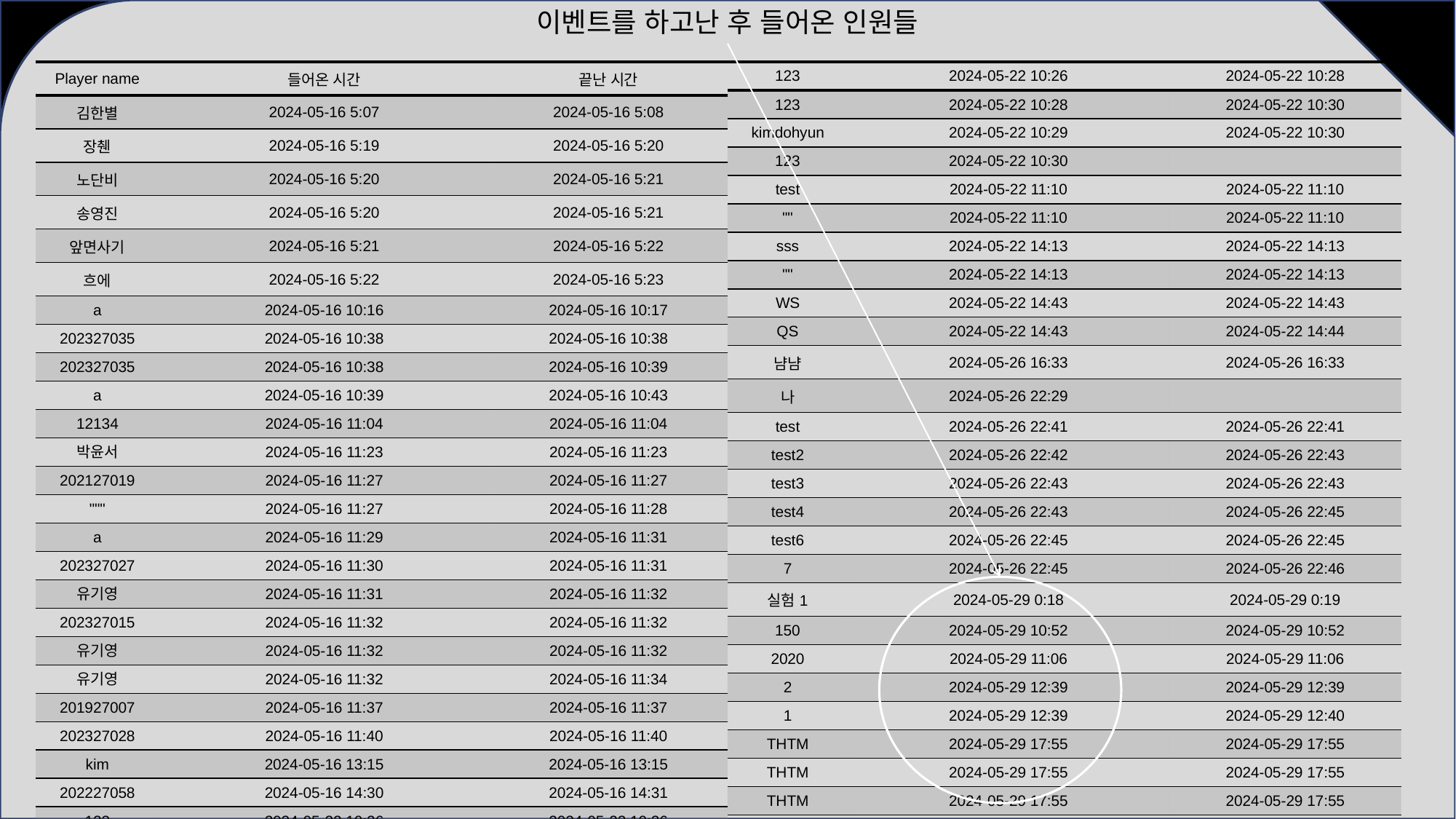

이벤트를 하고난 후 들어온 인원들
| Player name | 들어온 시간 | 끝난 시간 |
| --- | --- | --- |
| 김한별 | 2024-05-16 5:07 | 2024-05-16 5:08 |
| 장췐 | 2024-05-16 5:19 | 2024-05-16 5:20 |
| 노단비 | 2024-05-16 5:20 | 2024-05-16 5:21 |
| 송영진 | 2024-05-16 5:20 | 2024-05-16 5:21 |
| 앞면사기 | 2024-05-16 5:21 | 2024-05-16 5:22 |
| 흐에 | 2024-05-16 5:22 | 2024-05-16 5:23 |
| a | 2024-05-16 10:16 | 2024-05-16 10:17 |
| 202327035 | 2024-05-16 10:38 | 2024-05-16 10:38 |
| 202327035 | 2024-05-16 10:38 | 2024-05-16 10:39 |
| a | 2024-05-16 10:39 | 2024-05-16 10:43 |
| 12134 | 2024-05-16 11:04 | 2024-05-16 11:04 |
| 박윤서 | 2024-05-16 11:23 | 2024-05-16 11:23 |
| 202127019 | 2024-05-16 11:27 | 2024-05-16 11:27 |
| """ | 2024-05-16 11:27 | 2024-05-16 11:28 |
| a | 2024-05-16 11:29 | 2024-05-16 11:31 |
| 202327027 | 2024-05-16 11:30 | 2024-05-16 11:31 |
| 유기영 | 2024-05-16 11:31 | 2024-05-16 11:32 |
| 202327015 | 2024-05-16 11:32 | 2024-05-16 11:32 |
| 유기영 | 2024-05-16 11:32 | 2024-05-16 11:32 |
| 유기영 | 2024-05-16 11:32 | 2024-05-16 11:34 |
| 201927007 | 2024-05-16 11:37 | 2024-05-16 11:37 |
| 202327028 | 2024-05-16 11:40 | 2024-05-16 11:40 |
| kim | 2024-05-16 13:15 | 2024-05-16 13:15 |
| 202227058 | 2024-05-16 14:30 | 2024-05-16 14:31 |
| 123 | 2024-05-22 10:26 | 2024-05-22 10:26 |
| 123 | 2024-05-22 10:26 | 2024-05-22 10:28 |
| --- | --- | --- |
| 123 | 2024-05-22 10:28 | 2024-05-22 10:30 |
| kimdohyun | 2024-05-22 10:29 | 2024-05-22 10:30 |
| 123 | 2024-05-22 10:30 |  |
| test | 2024-05-22 11:10 | 2024-05-22 11:10 |
| "" | 2024-05-22 11:10 | 2024-05-22 11:10 |
| sss | 2024-05-22 14:13 | 2024-05-22 14:13 |
| "" | 2024-05-22 14:13 | 2024-05-22 14:13 |
| WS | 2024-05-22 14:43 | 2024-05-22 14:43 |
| QS | 2024-05-22 14:43 | 2024-05-22 14:44 |
| 냠냠 | 2024-05-26 16:33 | 2024-05-26 16:33 |
| 나 | 2024-05-26 22:29 |  |
| test | 2024-05-26 22:41 | 2024-05-26 22:41 |
| test2 | 2024-05-26 22:42 | 2024-05-26 22:43 |
| test3 | 2024-05-26 22:43 | 2024-05-26 22:43 |
| test4 | 2024-05-26 22:43 | 2024-05-26 22:45 |
| test6 | 2024-05-26 22:45 | 2024-05-26 22:45 |
| 7 | 2024-05-26 22:45 | 2024-05-26 22:46 |
| 실험1 | 2024-05-29 0:18 | 2024-05-29 0:19 |
| 150 | 2024-05-29 10:52 | 2024-05-29 10:52 |
| 2020 | 2024-05-29 11:06 | 2024-05-29 11:06 |
| 2 | 2024-05-29 12:39 | 2024-05-29 12:39 |
| 1 | 2024-05-29 12:39 | 2024-05-29 12:40 |
| THTM | 2024-05-29 17:55 | 2024-05-29 17:55 |
| THTM | 2024-05-29 17:55 | 2024-05-29 17:55 |
| THTM | 2024-05-29 17:55 | 2024-05-29 17:55 |